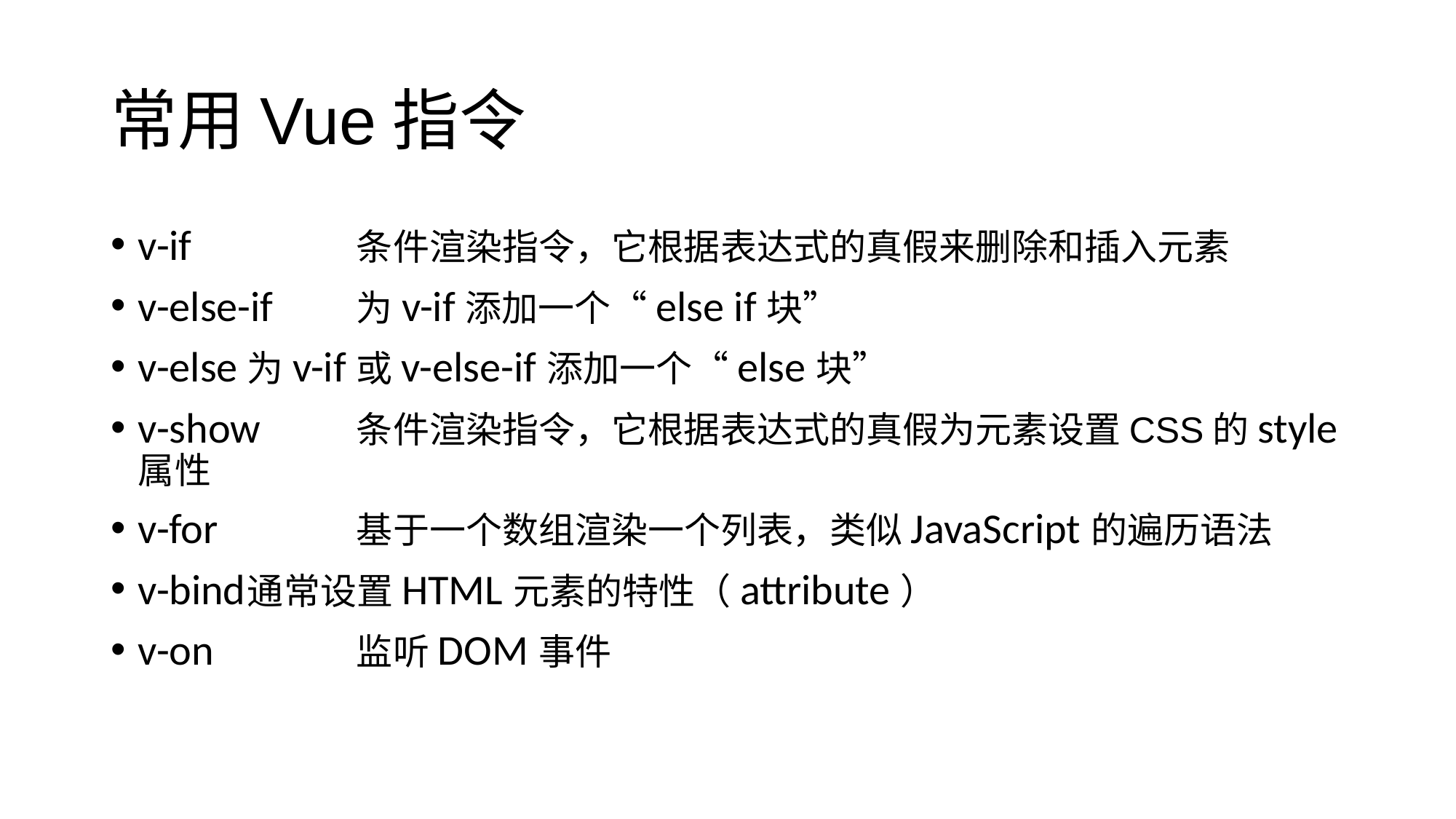

# 常用Vue指令
v-if		条件渲染指令，它根据表达式的真假来删除和插入元素
v-else-if	为v-if添加一个“else if块”
v-else	为v-if或v-else-if添加一个“else块”
v-show	条件渲染指令，它根据表达式的真假为元素设置CSS的style属性
v-for		基于一个数组渲染一个列表，类似JavaScript的遍历语法
v-bind	通常设置HTML元素的特性（attribute）
v-on		监听DOM事件